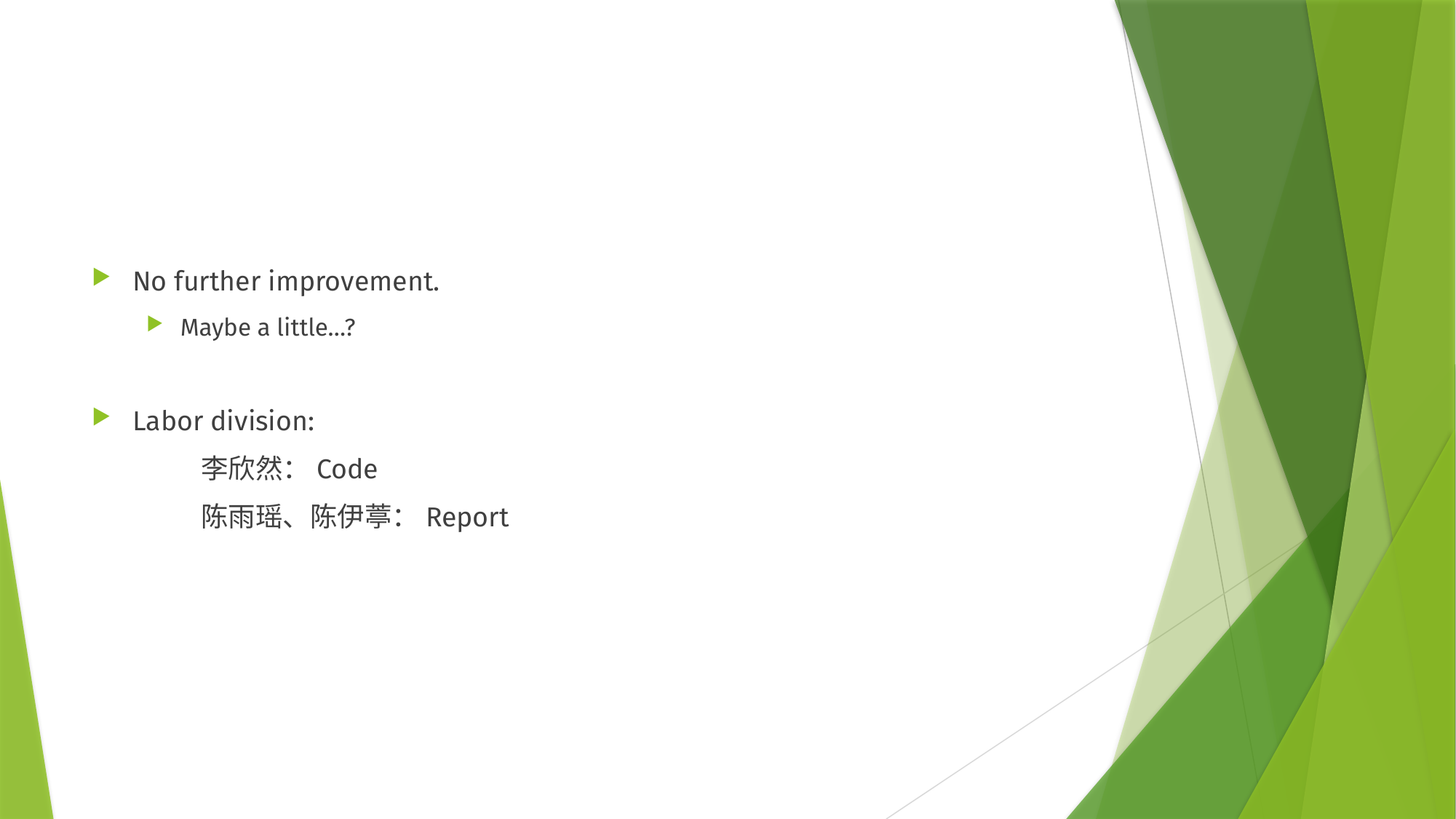

No further improvement.
Maybe a little…?

Labor division:
	李欣然：Code
	陈雨瑶、陈伊葶：Report